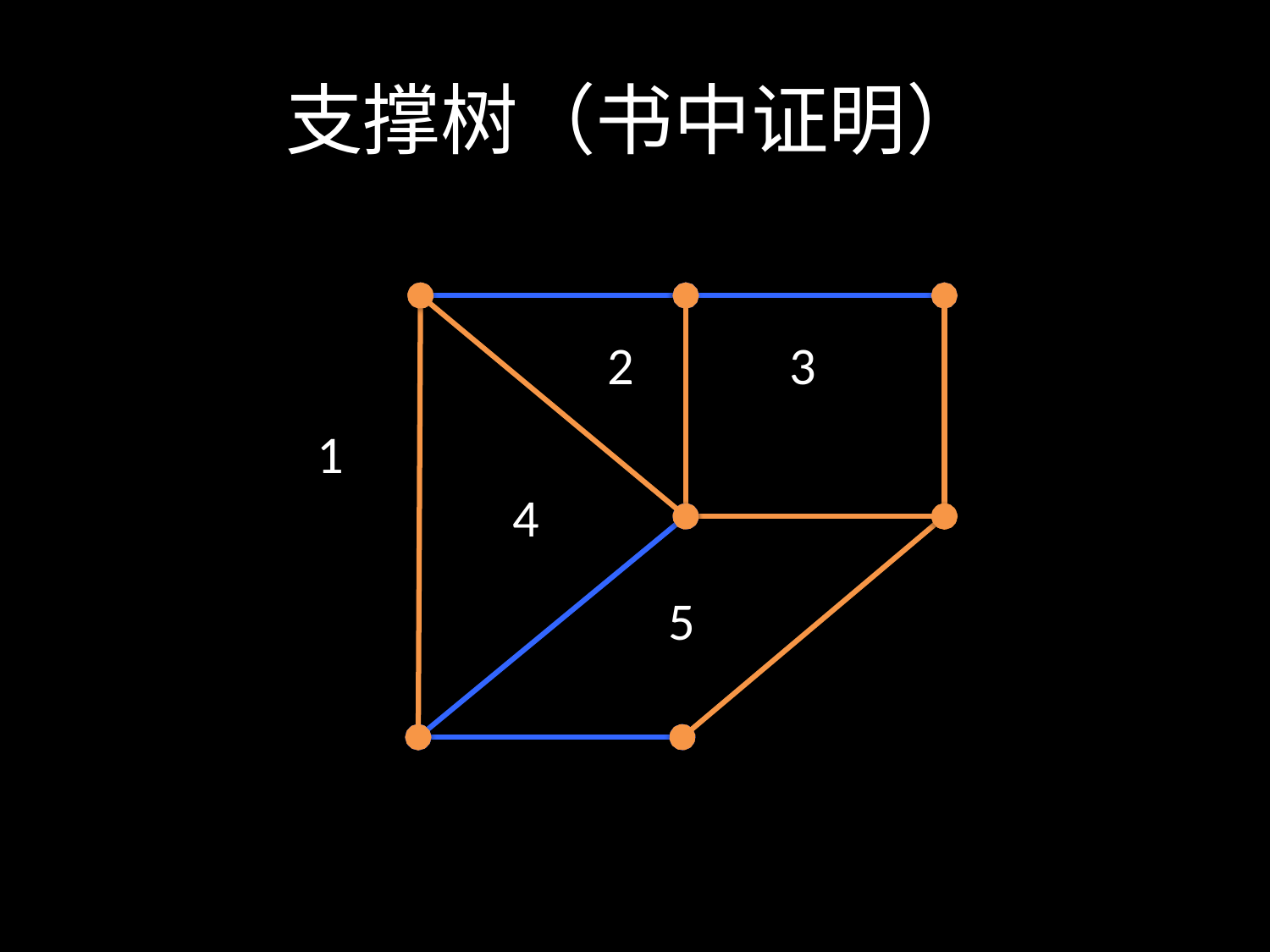

# 支撑树（书中证明）
3
2
1
4
5